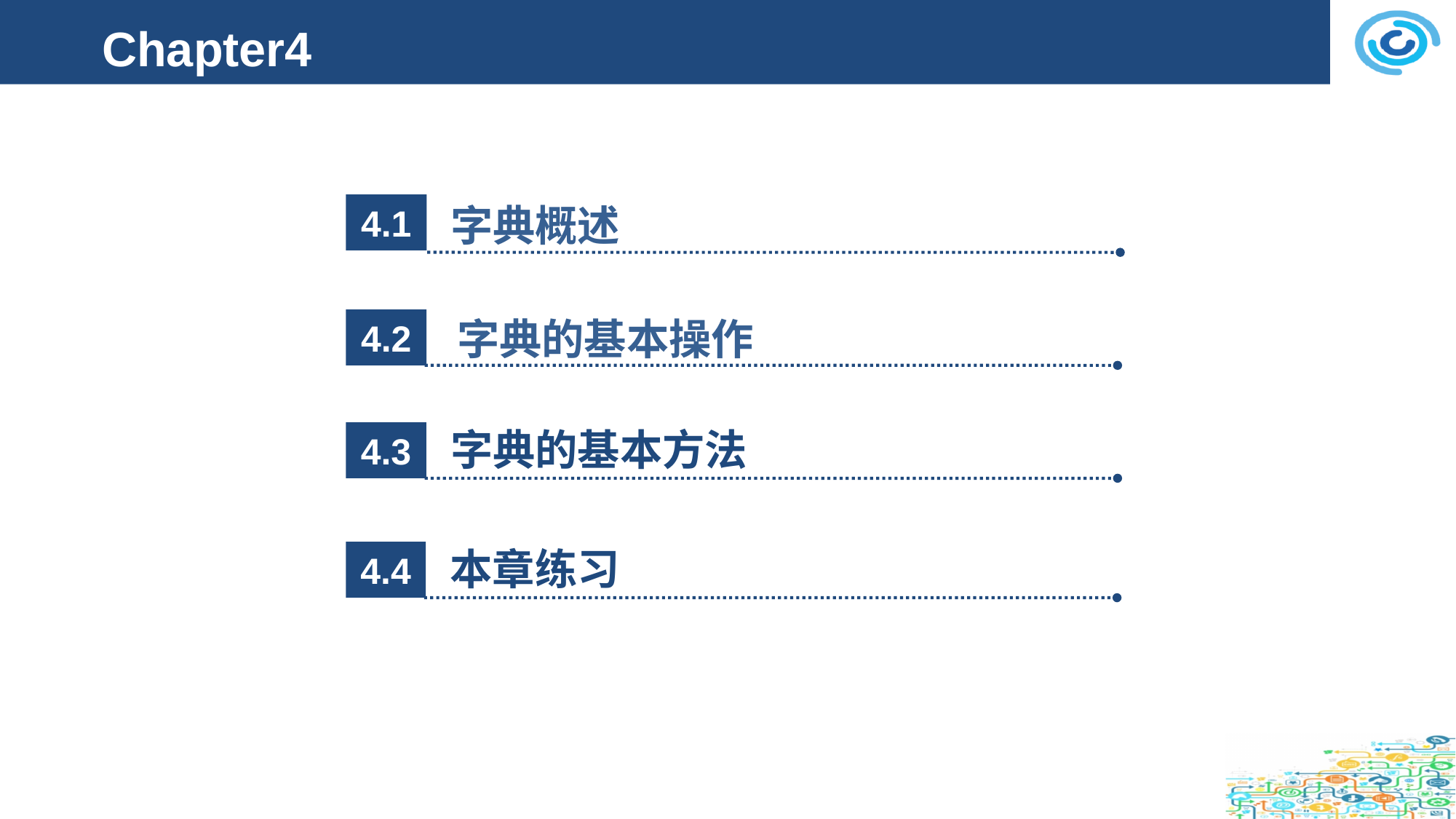

# Chapter4
字典概述
4.1

 字典的基本操作
4.2

字典的基本方法
4.3

本章练习
4.4